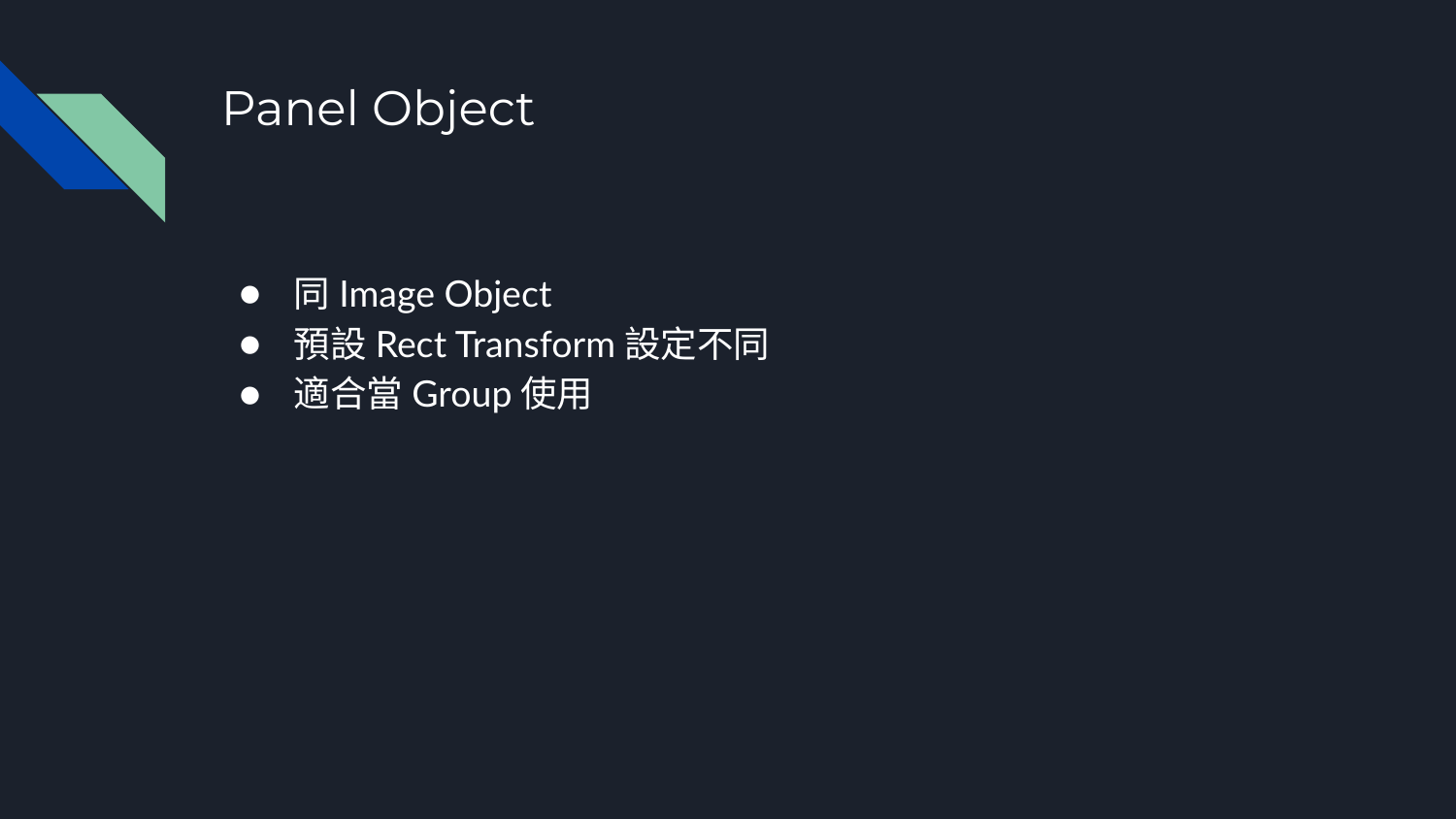

# Panel Object
同Image Object
預設Rect Transform設定不同
適合當Group使用